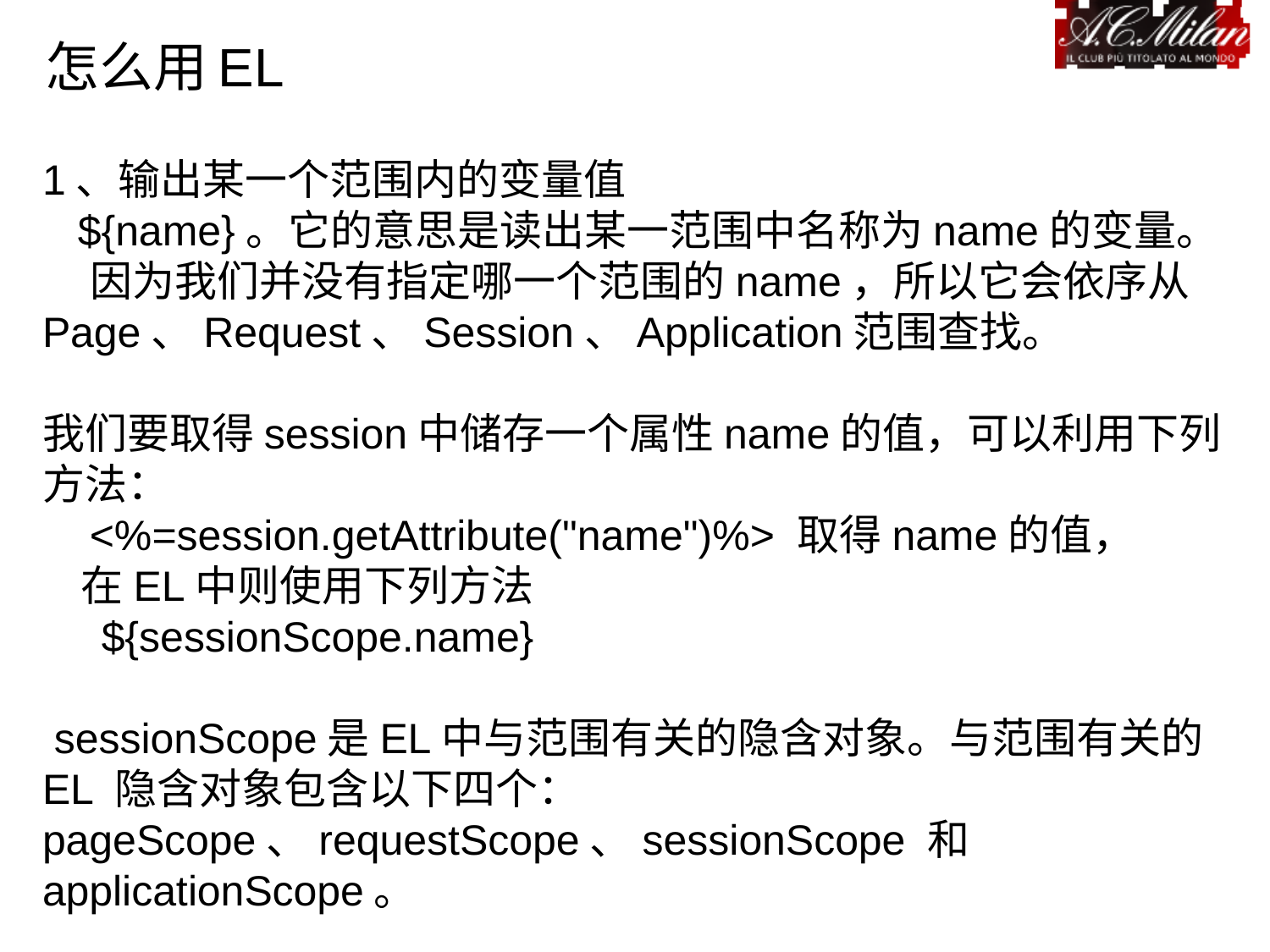

怎么用EL
1、输出某一个范围内的变量值
   ${name}。它的意思是读出某一范围中名称为name的变量。
    因为我们并没有指定哪一个范围的name，所以它会依序从Page、Request、Session、Application范围查找。

我们要取得session中储存一个属性name的值，可以利用下列方法：
    <%=session.getAttribute("name")%> 取得name的值，
   在EL中则使用下列方法
     ${sessionScope.name}

 sessionScope是EL中与范围有关的隐含对象。与范围有关的EL 隐含对象包含以下四个：pageScope、requestScope、sessionScope 和applicationScope。